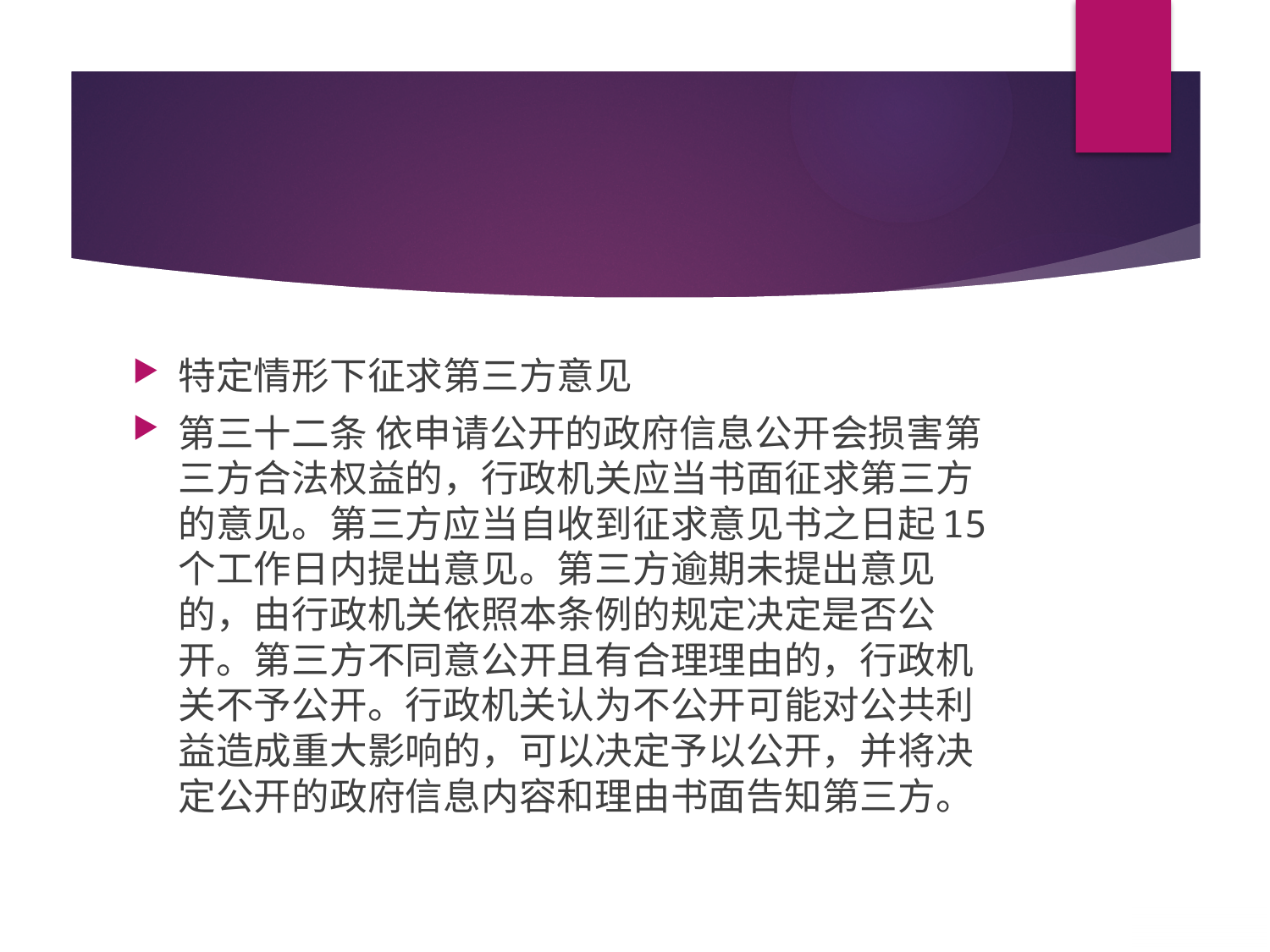

#
特定情形下征求第三方意见
第三十二条 依申请公开的政府信息公开会损害第三方合法权益的，行政机关应当书面征求第三方的意见。第三方应当自收到征求意见书之日起15个工作日内提出意见。第三方逾期未提出意见的，由行政机关依照本条例的规定决定是否公开。第三方不同意公开且有合理理由的，行政机关不予公开。行政机关认为不公开可能对公共利益造成重大影响的，可以决定予以公开，并将决定公开的政府信息内容和理由书面告知第三方。